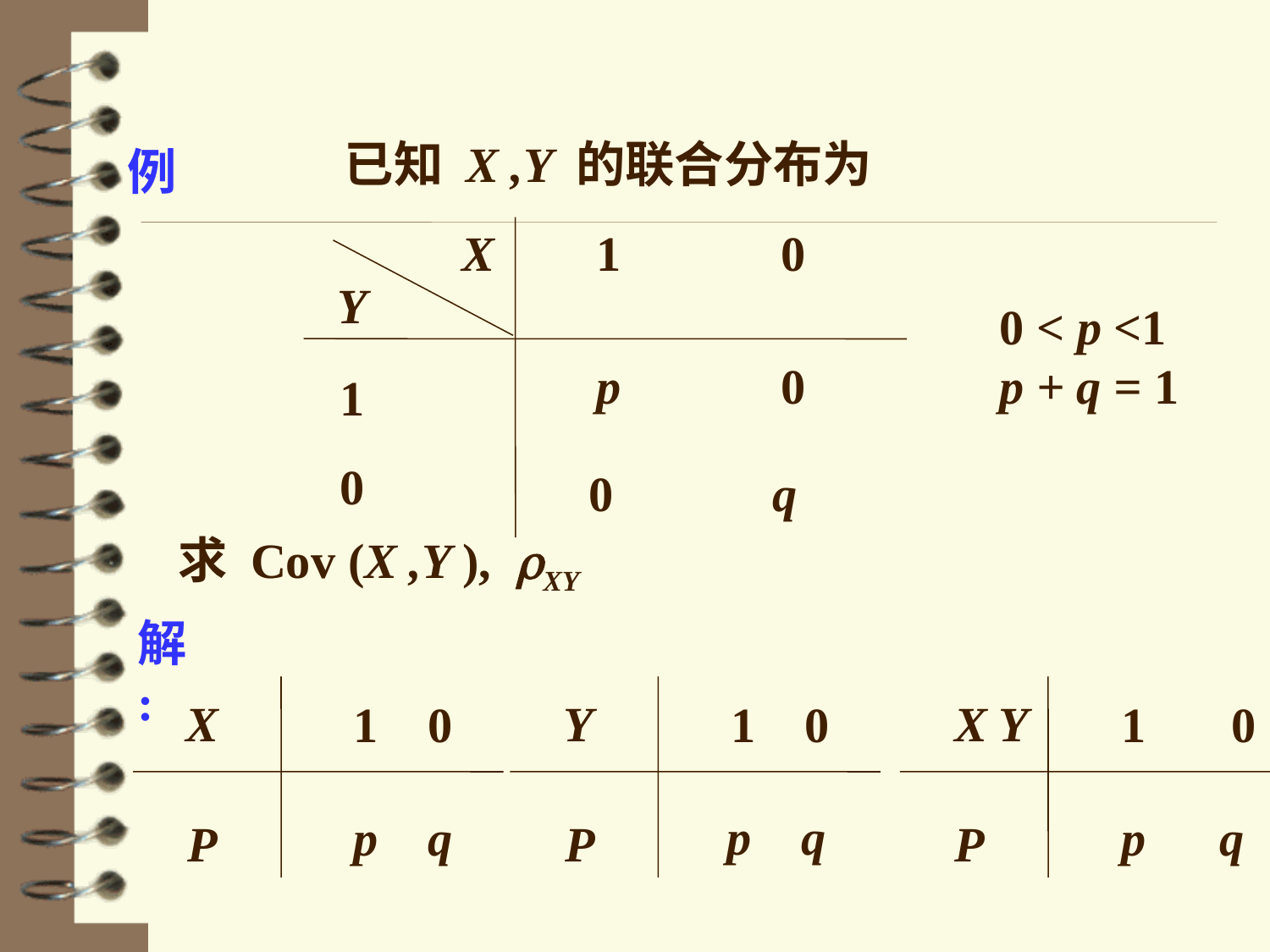

已知 X ,Y 的联合分布为
  1             0
X

Y
0 < p <1
p + q = 1

  p             0
1
0
  0             q
求 Cov (X ,Y ),  ρXY
例
解:

  1    0
X

  p    q
P

  1    0
Y

  p    q
P

  1       0
X Y

  p      q
P